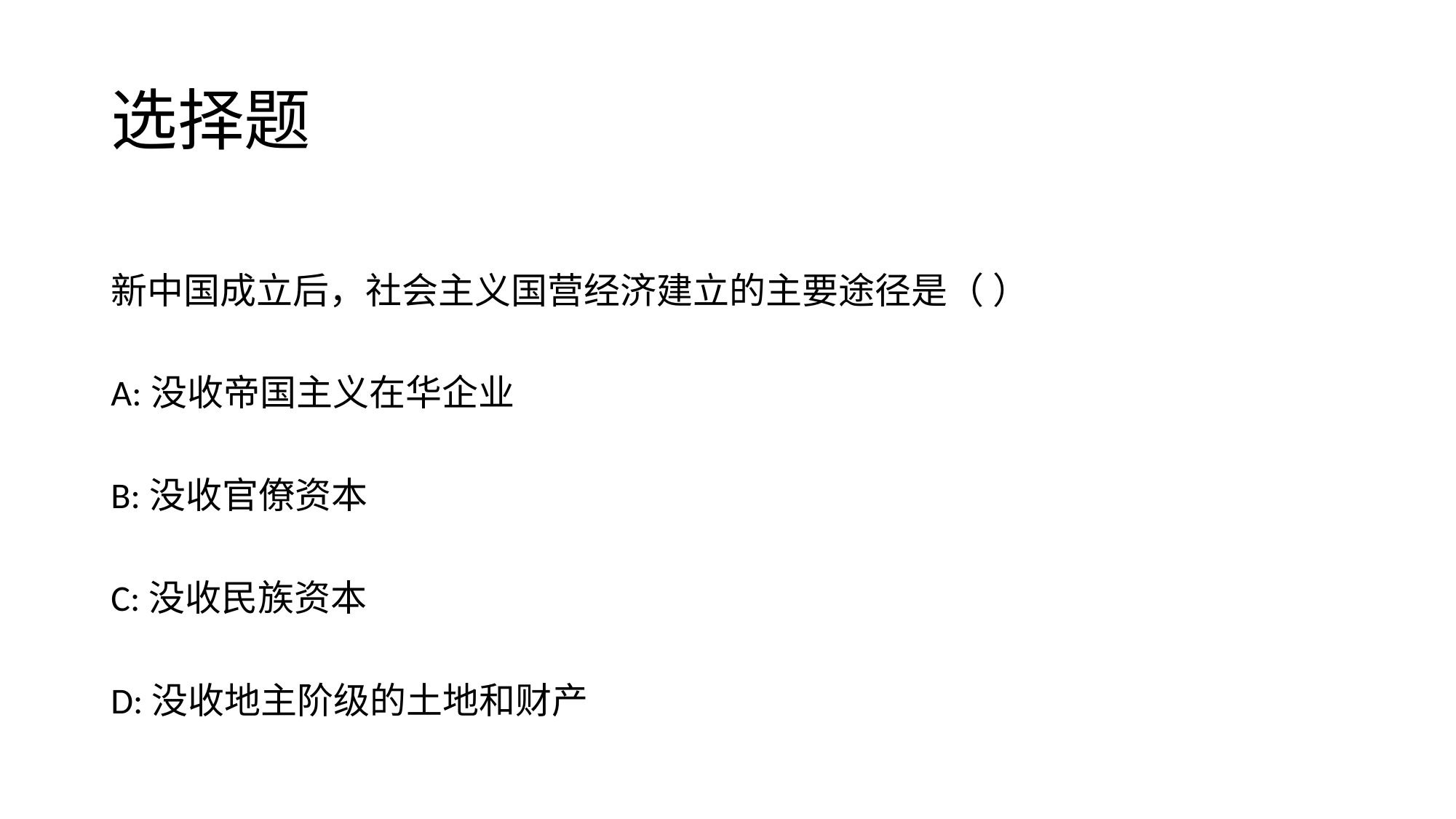

# 选择题
新中国成立后，社会主义国营经济建立的主要途径是（ ）
A:没收帝国主义在华企业
B:没收官僚资本
C:没收民族资本
D:没收地主阶级的土地和财产